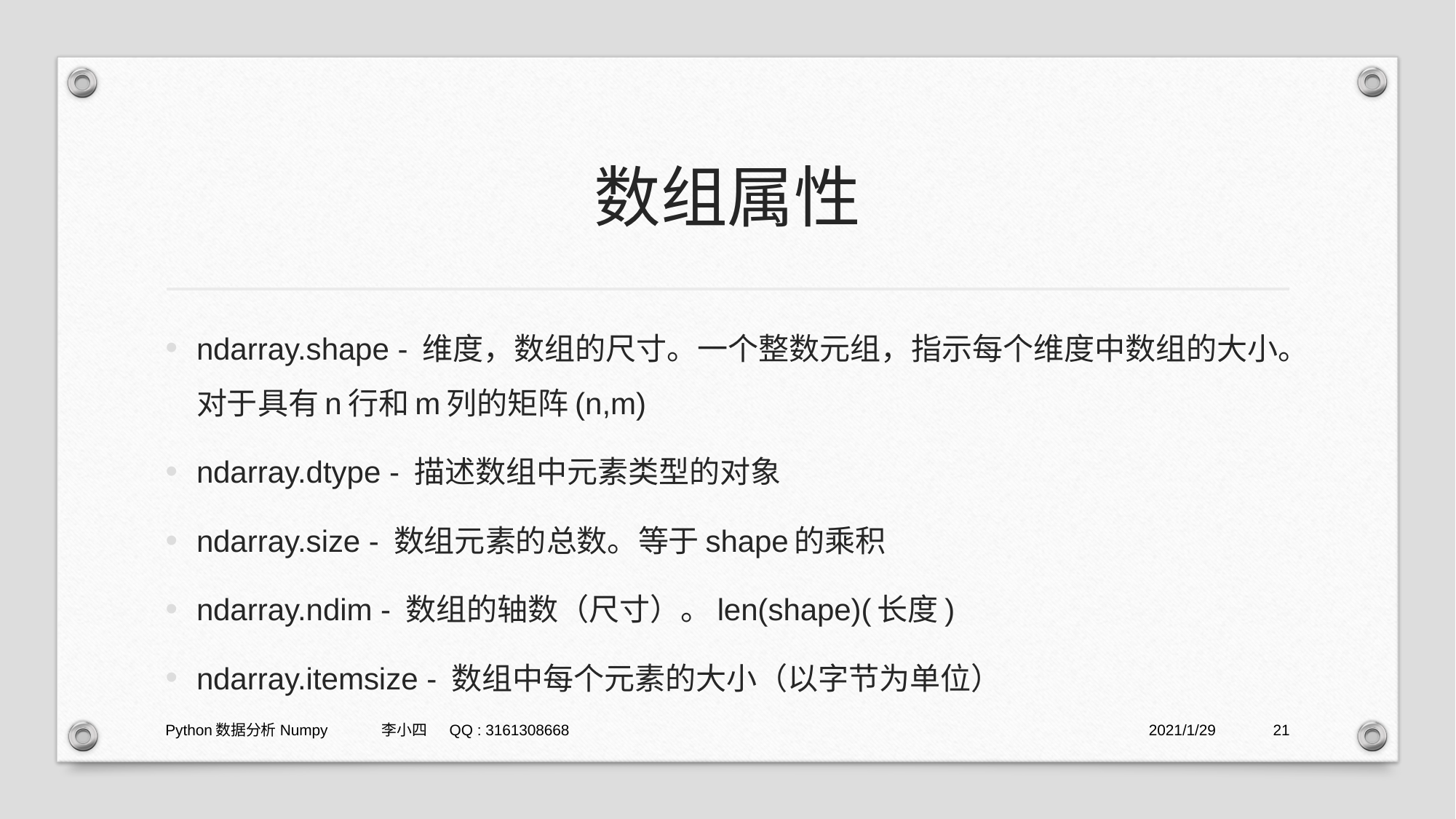

# 数组属性
ndarray.shape - 维度，数组的尺寸。一个整数元组，指示每个维度中数组的大小。对于具有n行和m列的矩阵(n,m)
ndarray.dtype - 描述数组中元素类型的对象
ndarray.size - 数组元素的总数。等于shape的乘积
ndarray.ndim - 数组的轴数（尺寸）。len(shape)(长度)
ndarray.itemsize - 数组中每个元素的大小（以字节为单位）
Python数据分析Numpy            李小四    QQ : 3161308668
2021/1/29
21